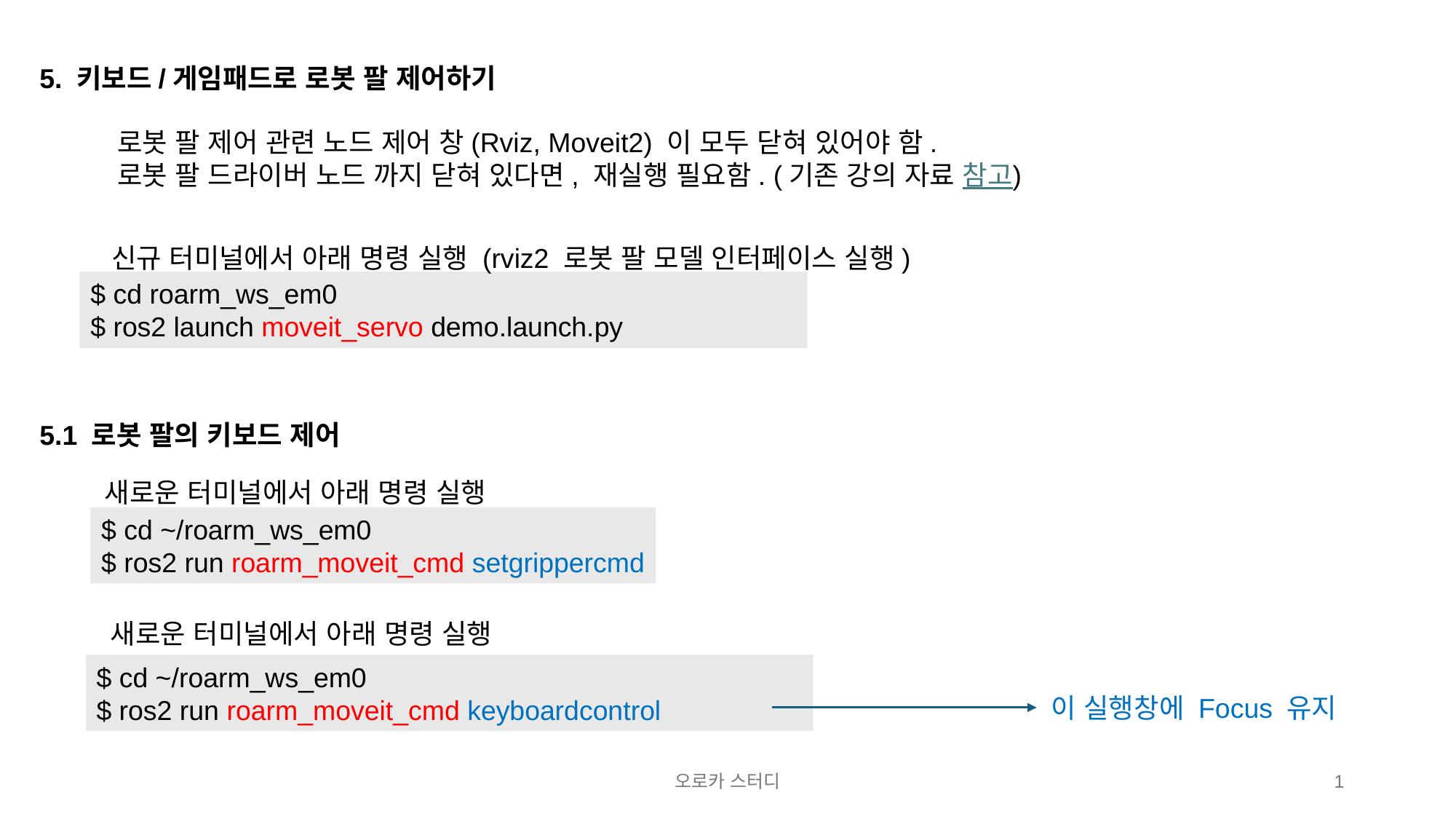

5. 키보드/게임패드로 로봇 팔 제어하기
로봇 팔 제어 관련 노드 제어 창(Rviz, Moveit2) 이 모두 닫혀 있어야 함.
로봇 팔 드라이버 노드 까지 닫혀 있다면, 재실행 필요함. (기존 강의 자료 참고)
신규 터미널에서 아래 명령 실행 (rviz2 로봇 팔 모델 인터페이스 실행)
$ cd roarm_ws_em0
$ ros2 launch moveit_servo demo.launch.py
5.1 로봇 팔의 키보드 제어
새로운 터미널에서 아래 명령 실행
$ cd ~/roarm_ws_em0
$ ros2 run roarm_moveit_cmd setgrippercmd
새로운 터미널에서 아래 명령 실행
$ cd ~/roarm_ws_em0
$ ros2 run roarm_moveit_cmd keyboardcontrol
이 실행창에 Focus 유지
오로카 스터디
1